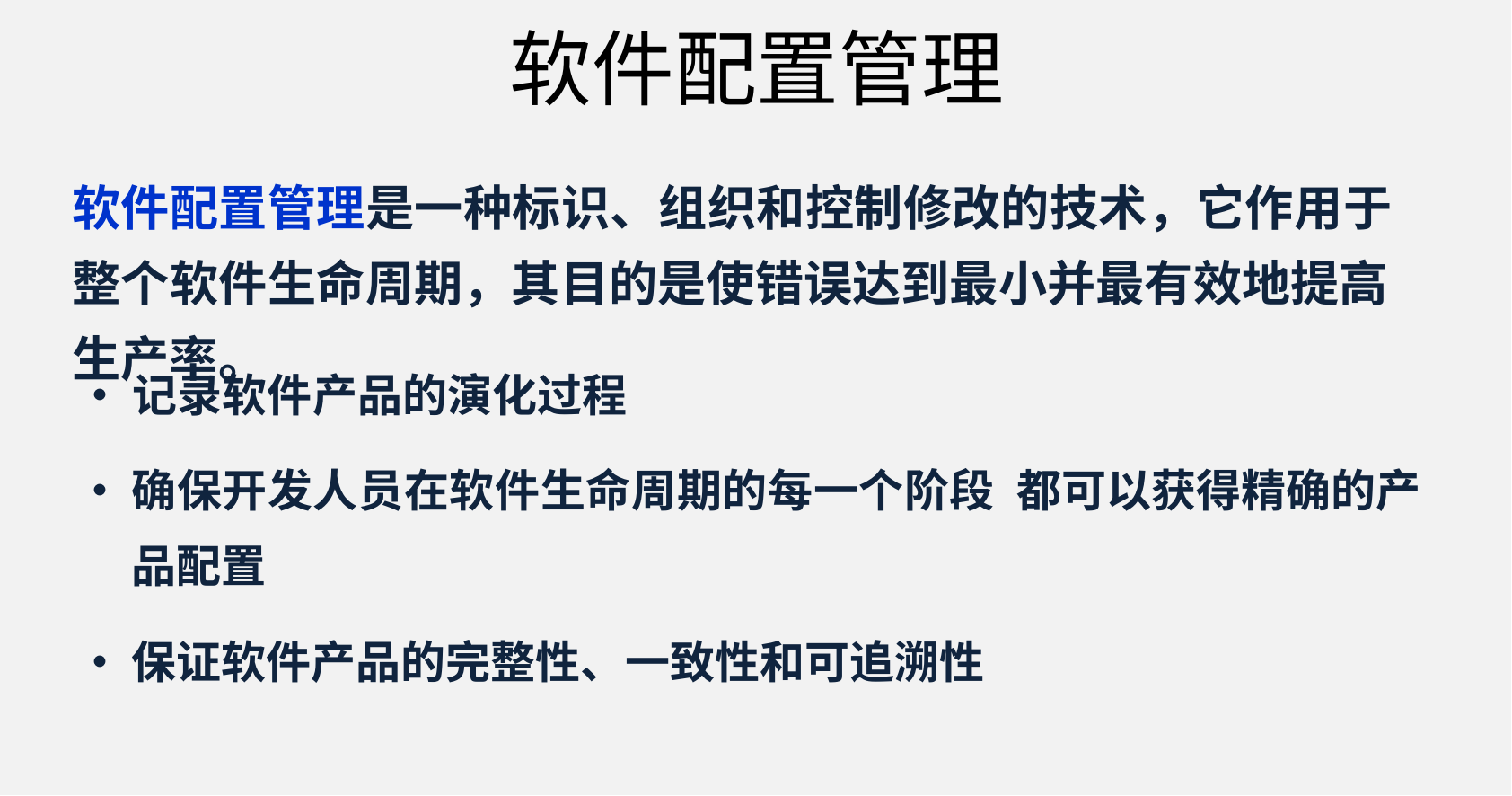

# 软件配置管理
软件配置管理是一种标识、组织和控制修改的技术，它作用于整个软件生命周期，其目的是使错误达到最小并最有效地提高生产率。
•	记录软件产品的演化过程
•	确保开发人员在软件生命周期的每一个阶段  都可以获得精确的产品配置
•	保证软件产品的完整性、一致性和可追溯性